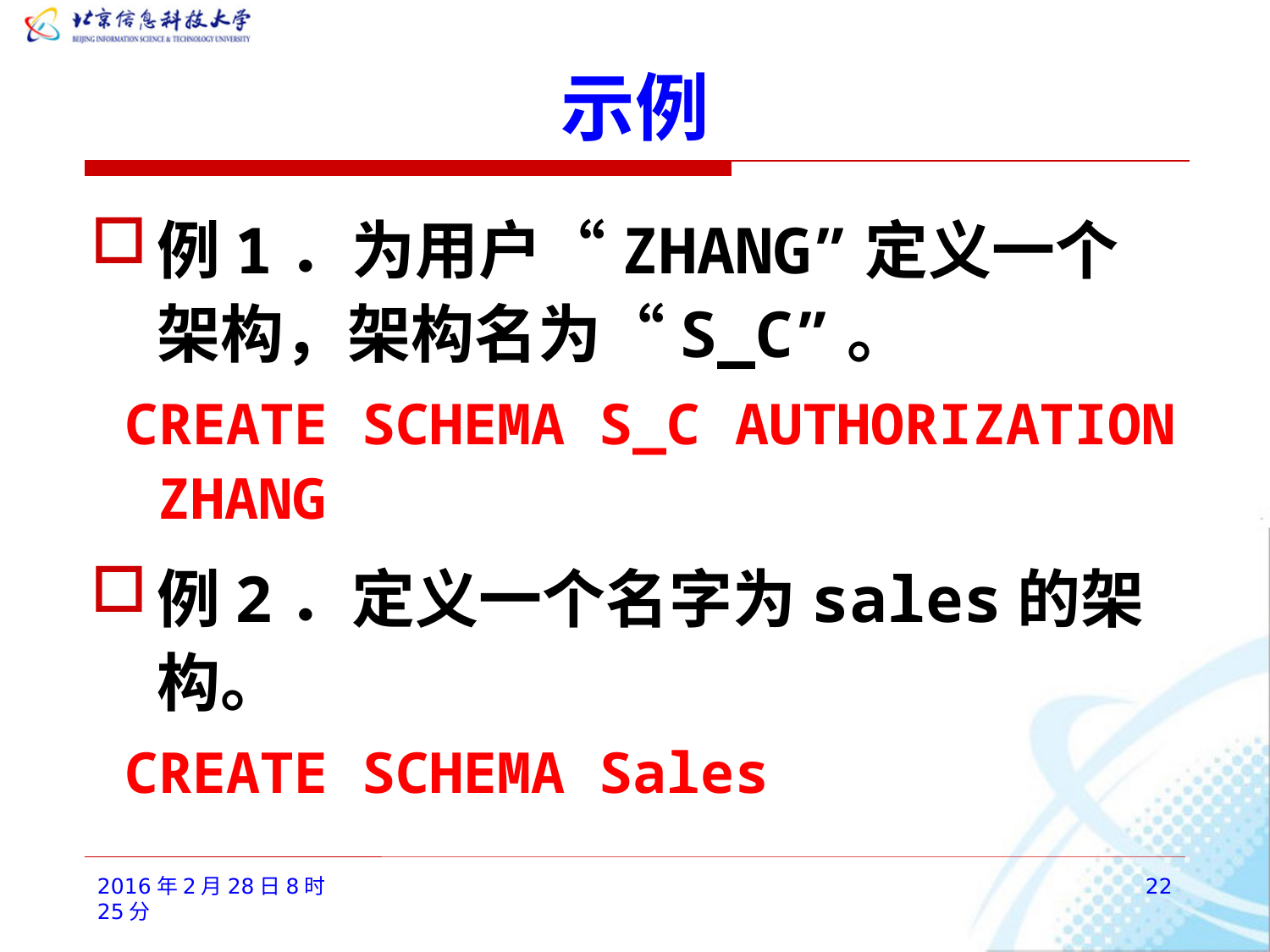

# 示例
例1．为用户“ZHANG”定义一个架构，架构名为“S_C”。
 CREATE SCHEMA S_C AUTHORIZATION ZHANG
例2．定义一个名字为sales的架构。
 CREATE SCHEMA Sales
2016年2月28日8时25分
22